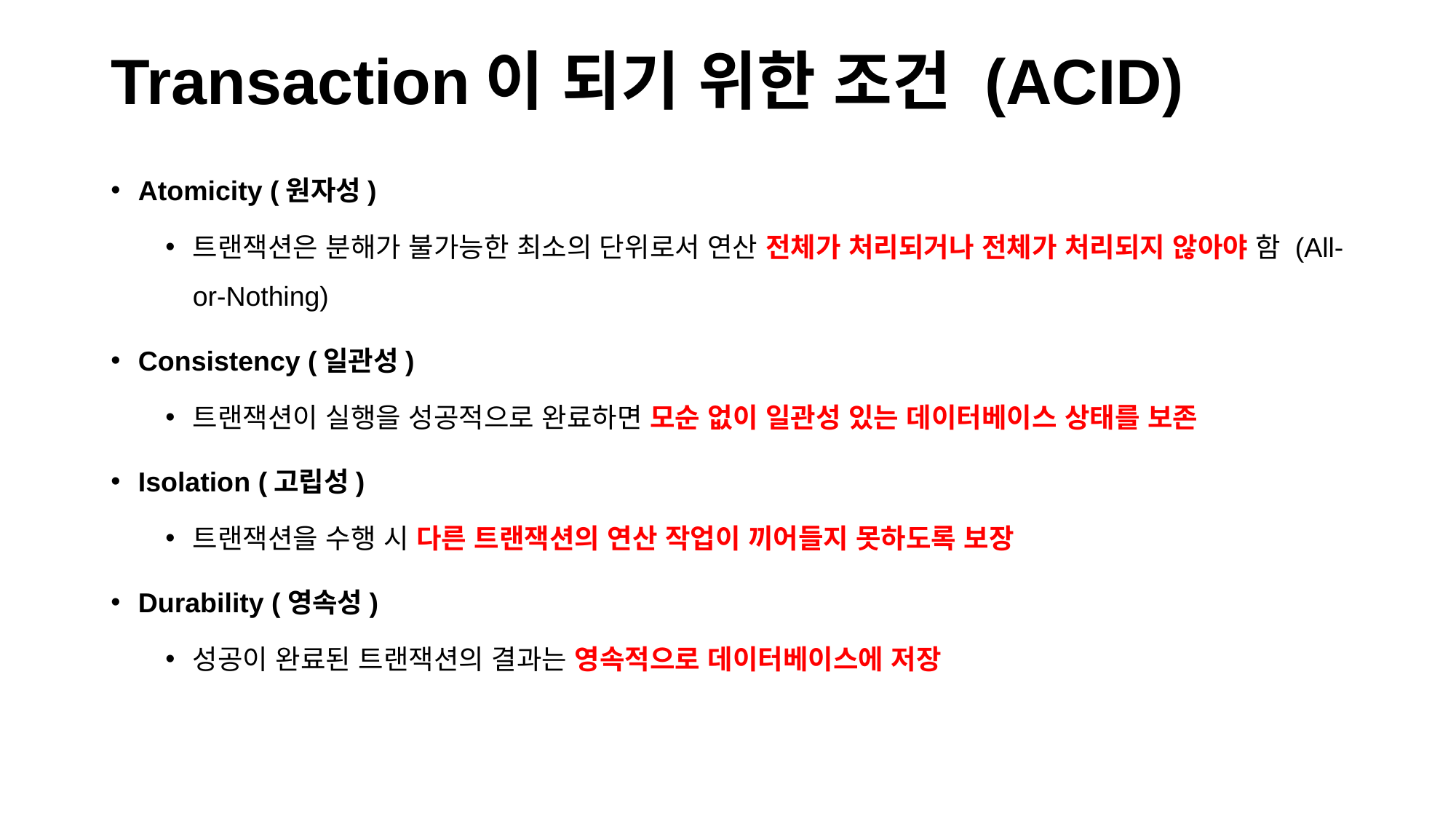

# Transaction이 되기 위한 조건 (ACID)
Atomicity (원자성)
트랜잭션은 분해가 불가능한 최소의 단위로서 연산 전체가 처리되거나 전체가 처리되지 않아야 함 (All-or-Nothing)
Consistency (일관성)
트랜잭션이 실행을 성공적으로 완료하면 모순 없이 일관성 있는 데이터베이스 상태를 보존
Isolation (고립성)
트랜잭션을 수행 시 다른 트랜잭션의 연산 작업이 끼어들지 못하도록 보장
Durability (영속성)
성공이 완료된 트랜잭션의 결과는 영속적으로 데이터베이스에 저장